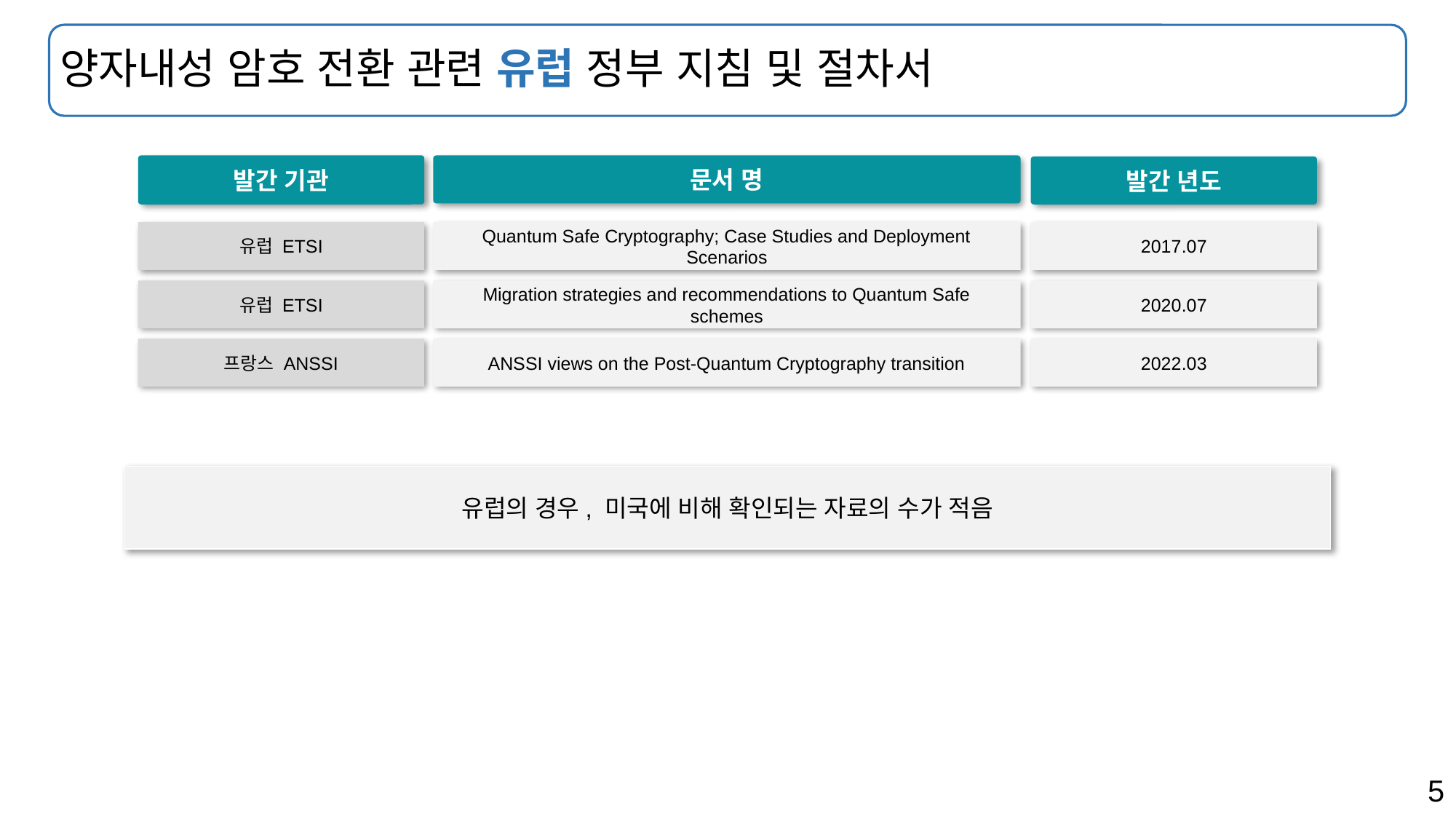

# 양자내성 암호 전환 관련 유럽 정부 지침 및 절차서
발간 기관
문서 명
발간 년도
유럽 ETSI
Quantum Safe Cryptography; Case Studies and Deployment Scenarios
2017.07
유럽 ETSI
Migration strategies and recommendations to Quantum Safe schemes
2020.07
프랑스 ANSSI
ANSSI views on the Post-Quantum Cryptography transition
2022.03
유럽의 경우, 미국에 비해 확인되는 자료의 수가 적음